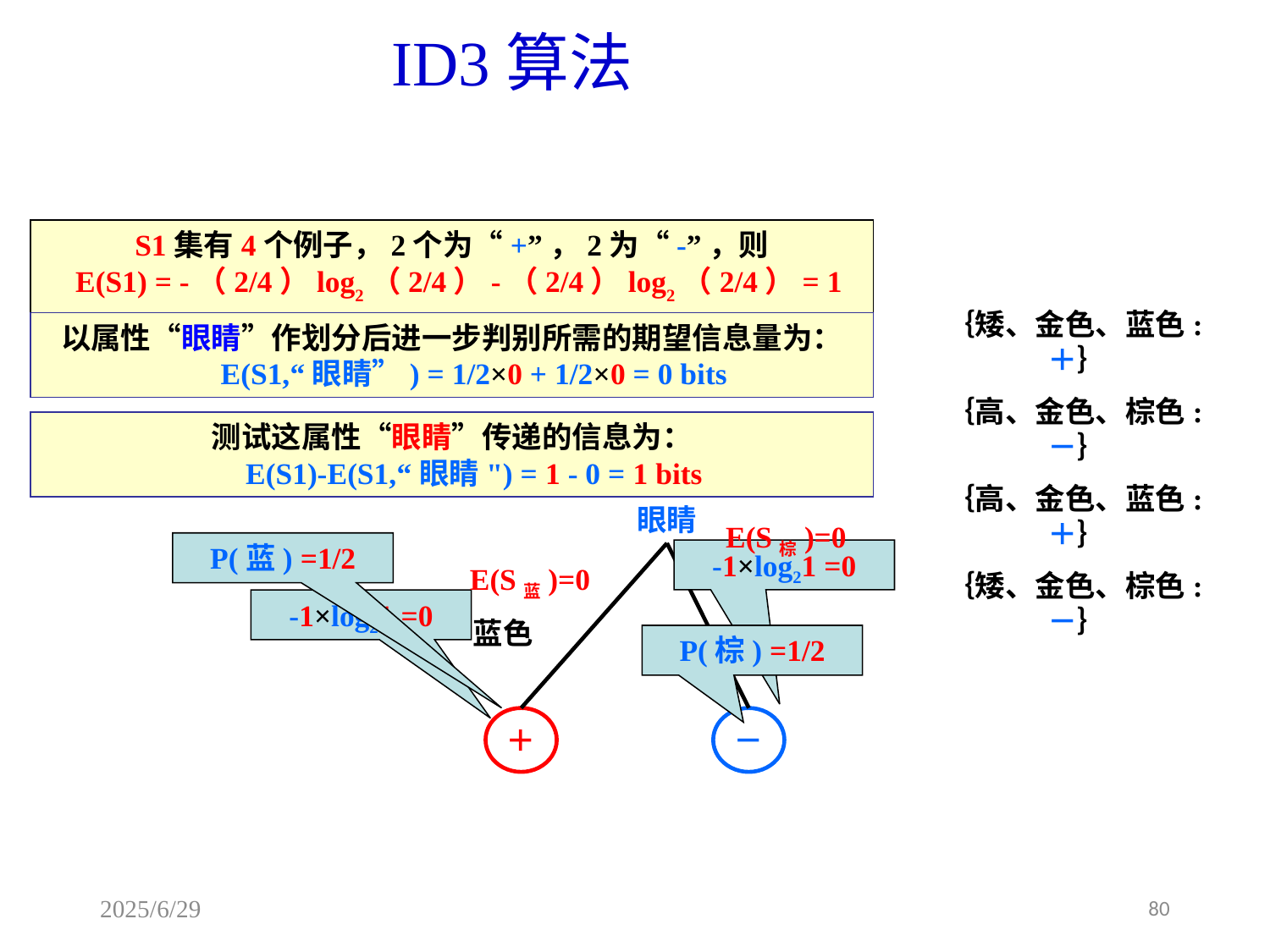

# ID3算法
S1集有4个例子，2个为“+”，2为“-”，则
 E(S1) = -（2/4）log2（2/4）-（2/4）log2（2/4）= 1 bits
｛矮、金色、蓝色:＋｝
｛高、金色、棕色:－｝
｛高、金色、蓝色:＋｝
｛矮、金色、棕色:－｝
以属性“眼睛”作划分后进一步判别所需的期望信息量为：
　 E(S1,“眼睛”) = 1/2×0 + 1/2×0 = 0 bits
测试这属性“眼睛”传递的信息为：
　 E(S1)-E(S1,“眼睛") = 1 - 0 = 1 bits
眼睛
E(S棕)=0
P(蓝) =1/2
-1×log21 =0
E(S蓝)=0
-1×log21 =0
蓝色
棕色
P(棕) =1/2
＋
－
2025/6/29
80